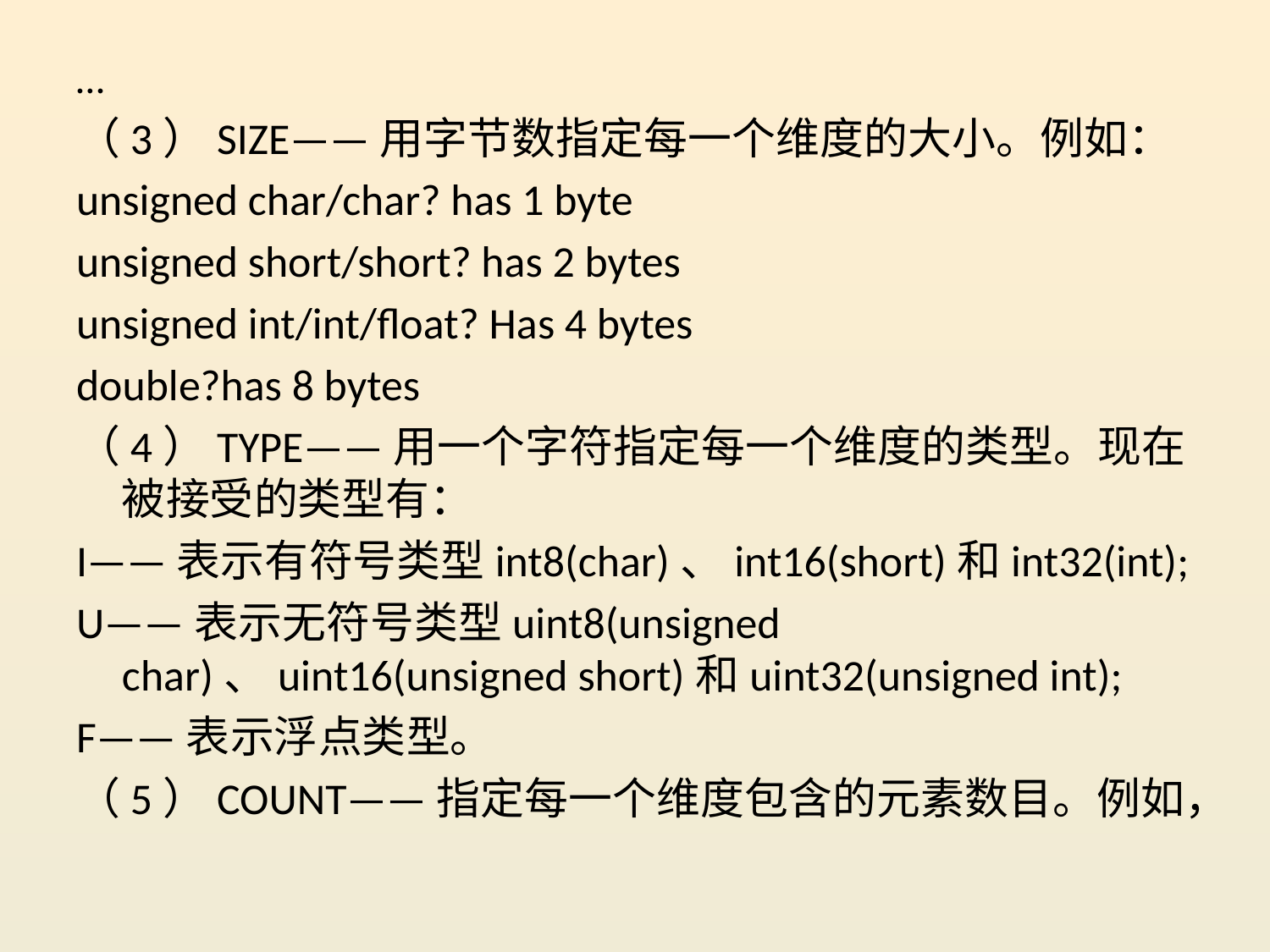

…
（3）SIZE——用字节数指定每一个维度的大小。例如：
unsigned char/char? has 1 byte
unsigned short/short? has 2 bytes
unsigned int/int/float? Has 4 bytes
double?has 8 bytes
（4）TYPE——用一个字符指定每一个维度的类型。现在被接受的类型有：
I——表示有符号类型int8(char)、int16(short)和int32(int);
U——表示无符号类型uint8(unsigned char)、uint16(unsigned short)和uint32(unsigned int);
F——表示浮点类型。
（5）COUNT——指定每一个维度包含的元素数目。例如，